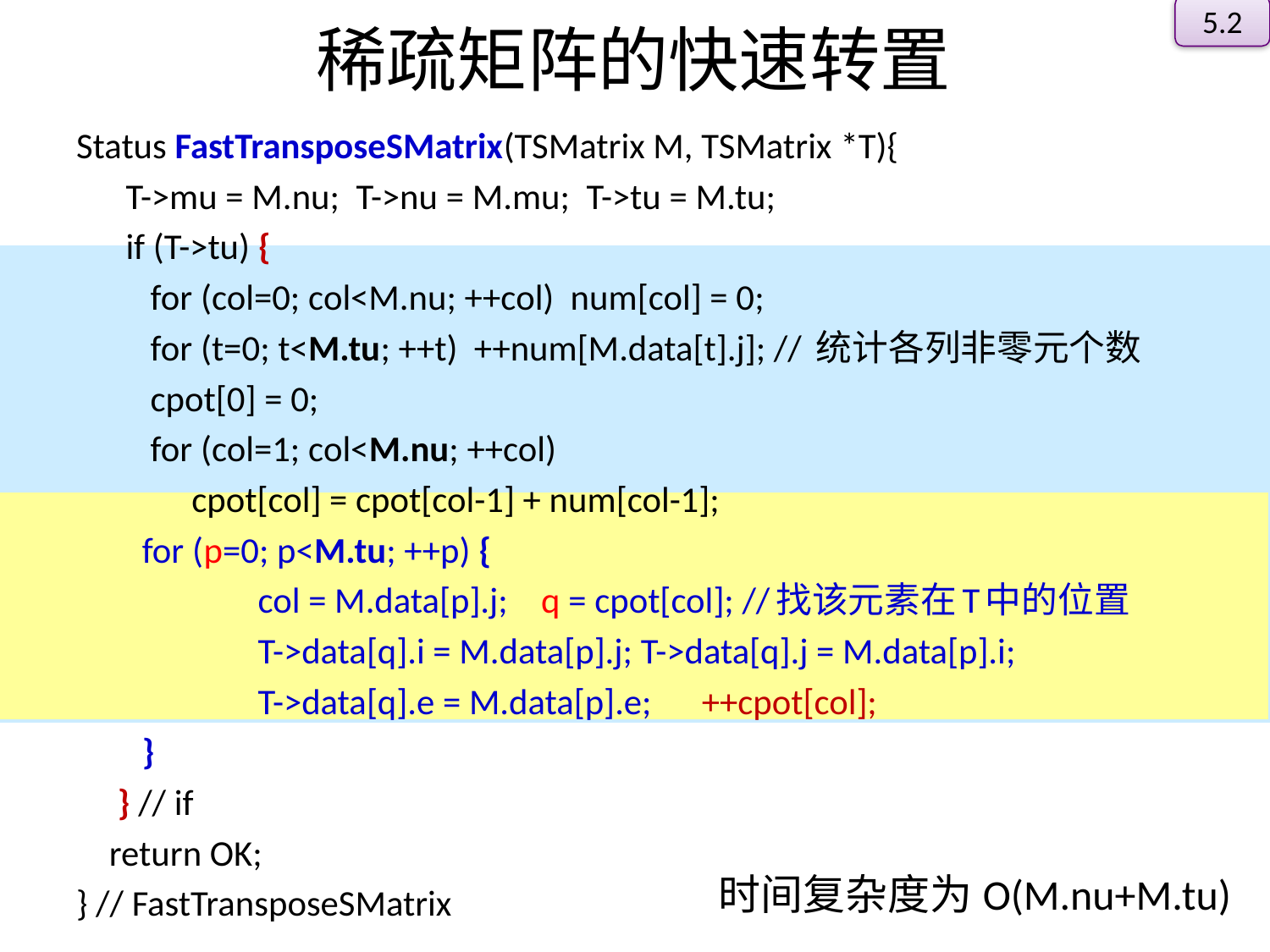

# 稀疏矩阵的快速转置
5.2
Status FastTransposeSMatrix(TSMatrix M, TSMatrix *T){
      T->mu = M.nu;  T->nu = M.mu;  T->tu = M.tu;
      if (T->tu) {
         for (col=0; col<M.nu; ++col)  num[col] = 0;
         for (t=0; t<M.tu; ++t)  ++num[M.data[t].j]; // 统计各列非零元个数
         cpot[0] = 0;
         for (col=1; col<M.nu; ++col)
              cpot[col] = cpot[col-1] + num[col-1];
        for (p=0; p<M.tu; ++p) {
                      col = M.data[p].j;    q = cpot[col]; //找该元素在T中的位置
                      T->data[q].i = M.data[p].j; T->data[q].j = M.data[p].i;
                      T->data[q].e = M.data[p].e;      ++cpot[col];
        }
     } // if
    return OK;
} // FastTransposeSMatrix

时间复杂度为O(M.nu+M.tu)